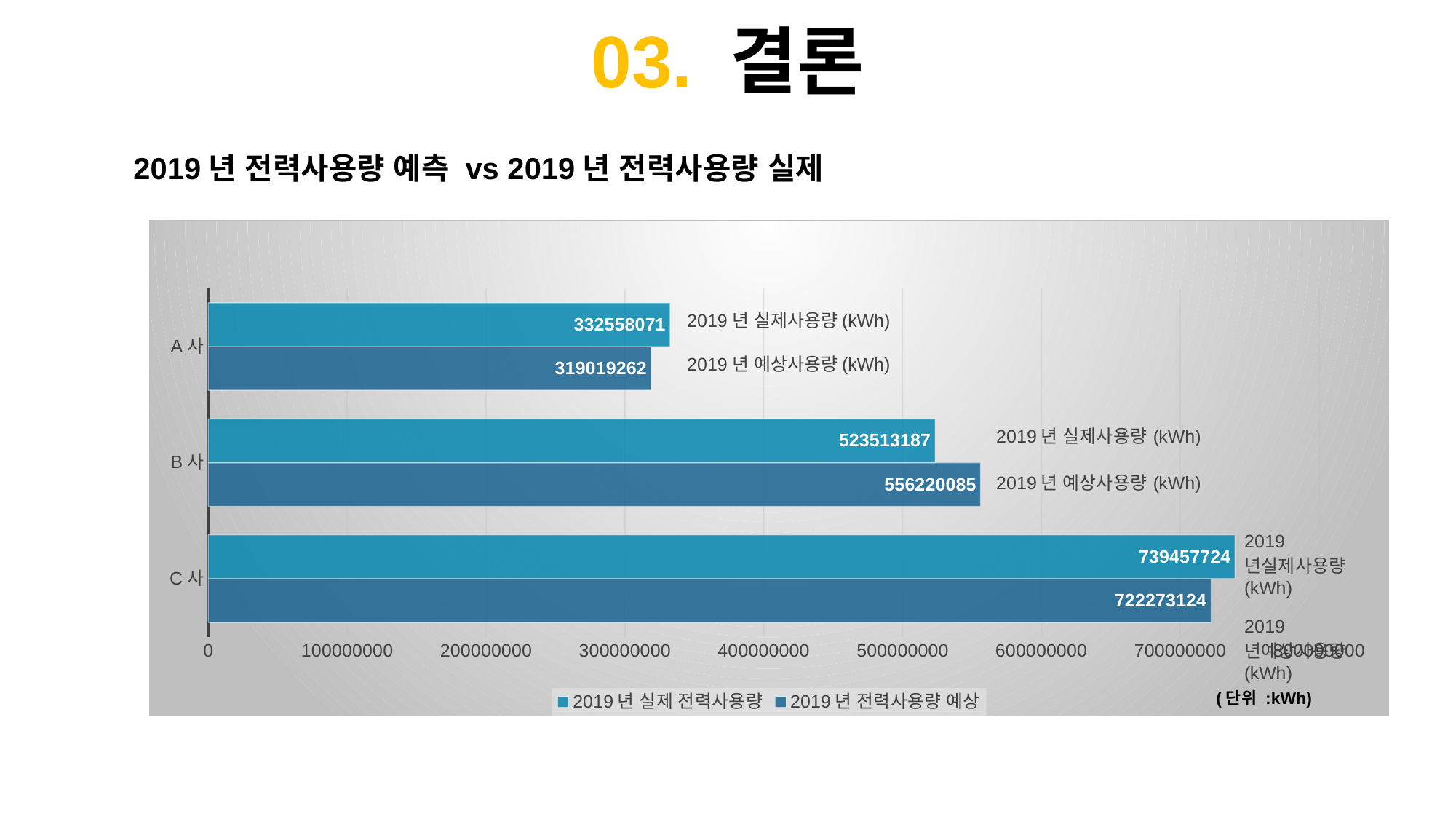

03. 결론
2019년 전력사용량 예측 vs 2019년 전력사용량 실제

### Chart

| Category | 2019년 전력사용량 예상 | 2019년 실제 전력사용량 |
|---|---|---|
| C사 | 722273124.0 | 739457724.0 |
| B사 | 556220085.0 | 523513187.0 |
| A사 | 319019262.0 | 332558071.0 |
2019년 실제사용량(kWh)

2019년 예상사용량(kWh)
(단위 :kWh)